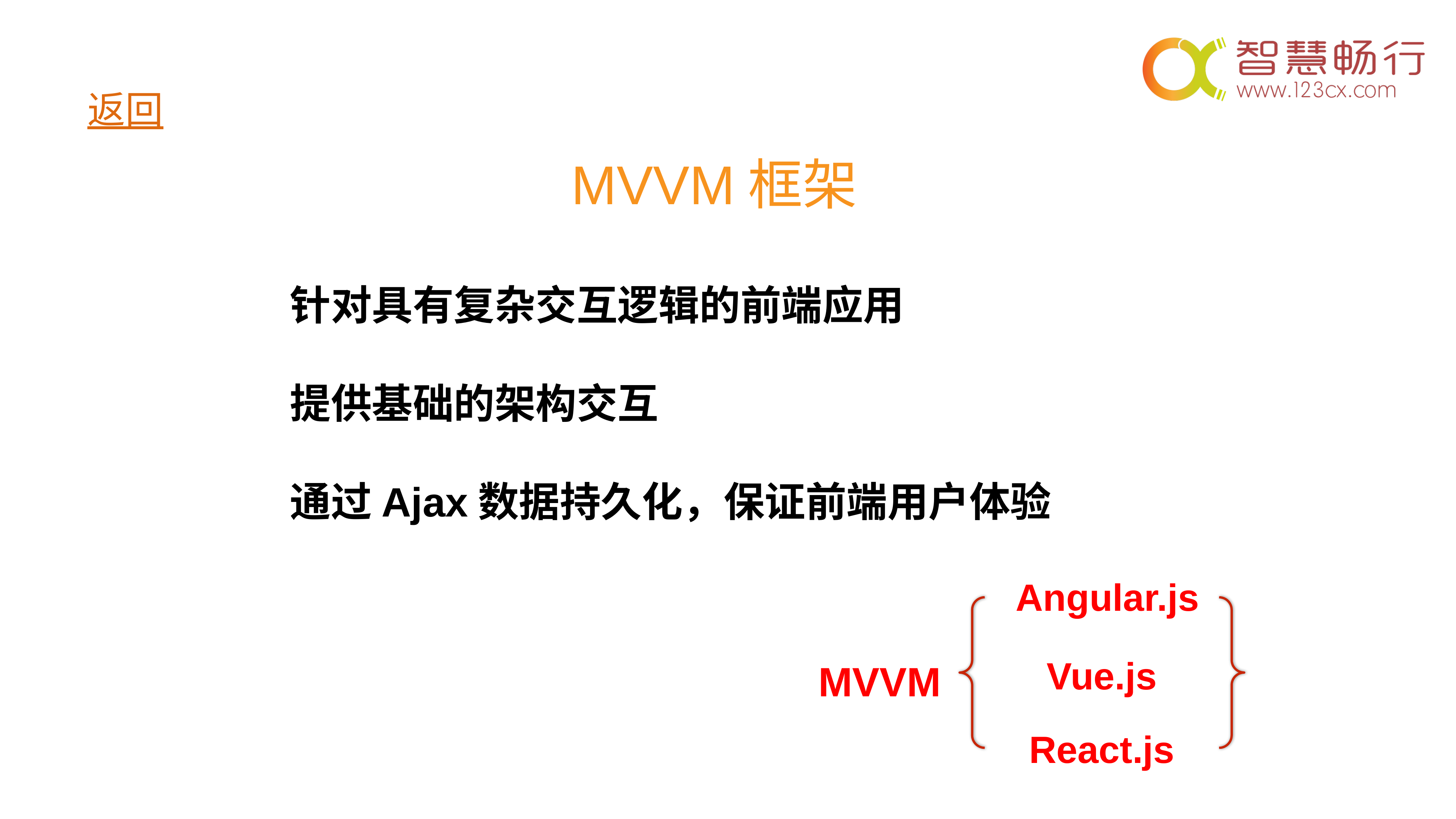

返回
MVVM框架
针对具有复杂交互逻辑的前端应用

提供基础的架构交互

通过Ajax数据持久化，保证前端用户体验
Angular.js

Vue.js
MVVM
React.js